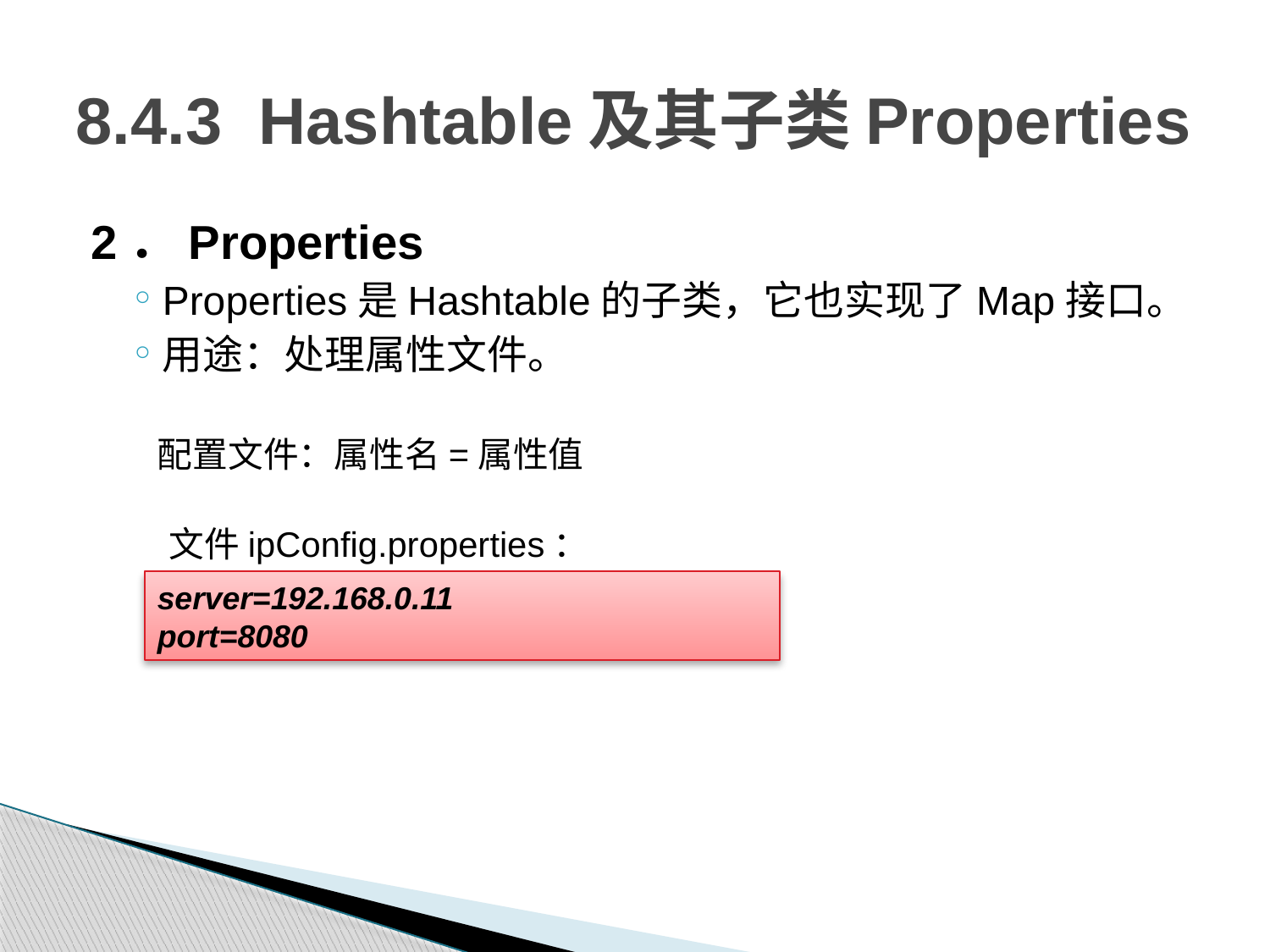

# 8.4.3  Hashtable及其子类Properties
2．Properties
Properties是Hashtable的子类，它也实现了Map接口。
用途：处理属性文件。
配置文件：属性名=属性值
文件ipConfig.properties：
server=192.168.0.11
port=8080